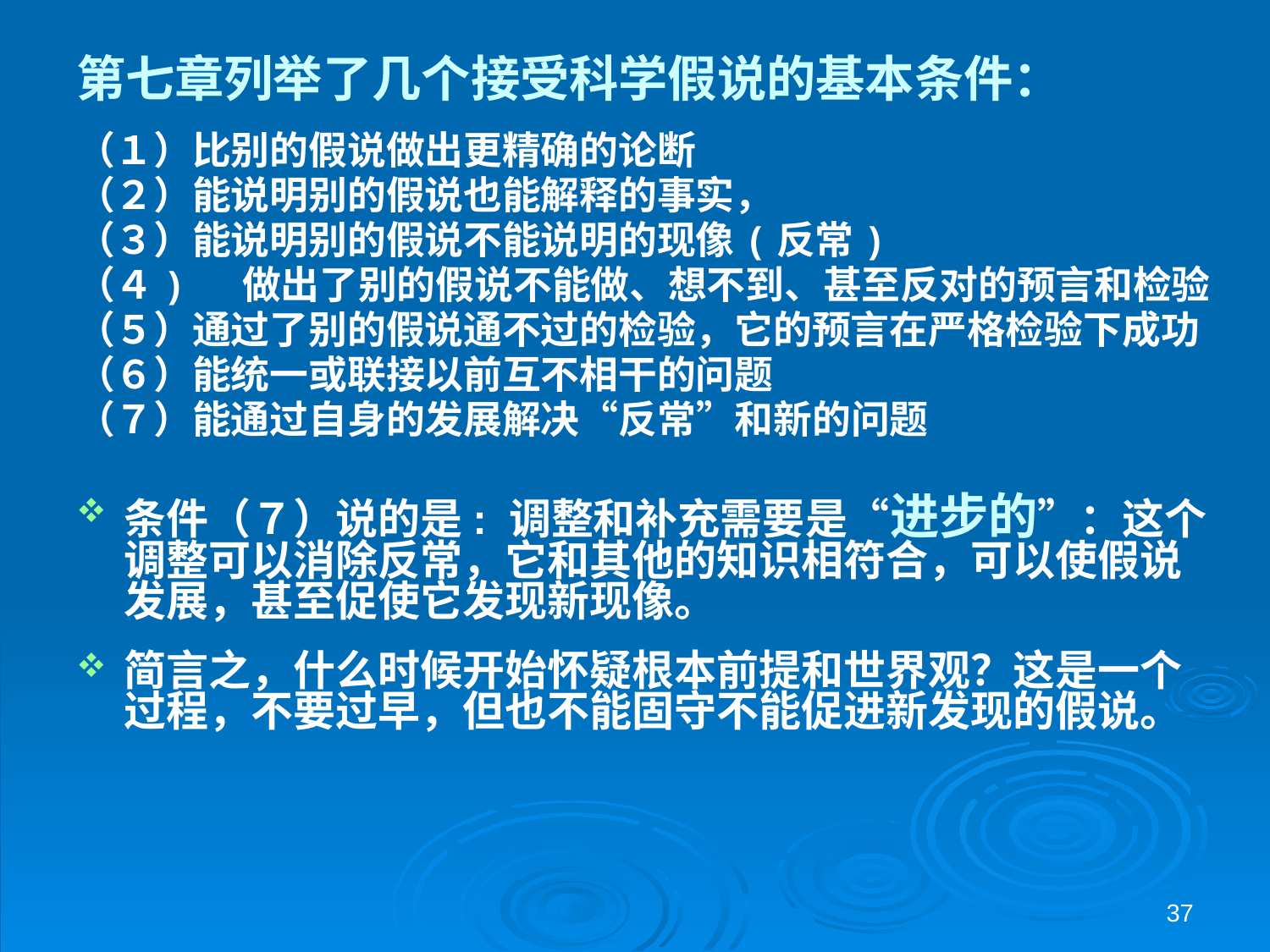

第七章列举了几个接受科学假说的基本条件：

（１）比别的假说做出更精确的论断
（２）能说明别的假说也能解释的事实，
（３）能说明别的假说不能说明的现像(反常)
（４)  做出了别的假说不能做、想不到、甚至反对的预言和检验
（５）通过了别的假说通不过的检验，它的预言在严格检验下成功
（６）能统一或联接以前互不相干的问题
（７）能通过自身的发展解决“反常”和新的问题

条件（７）说的是: 调整和补充需要是“进步的”：这个调整可以消除反常，它和其他的知识相符合，可以使假说发展，甚至促使它发现新现像。

简言之，什么时候开始怀疑根本前提和世界观？这是一个过程，不要过早，但也不能固守不能促进新发现的假说。
37